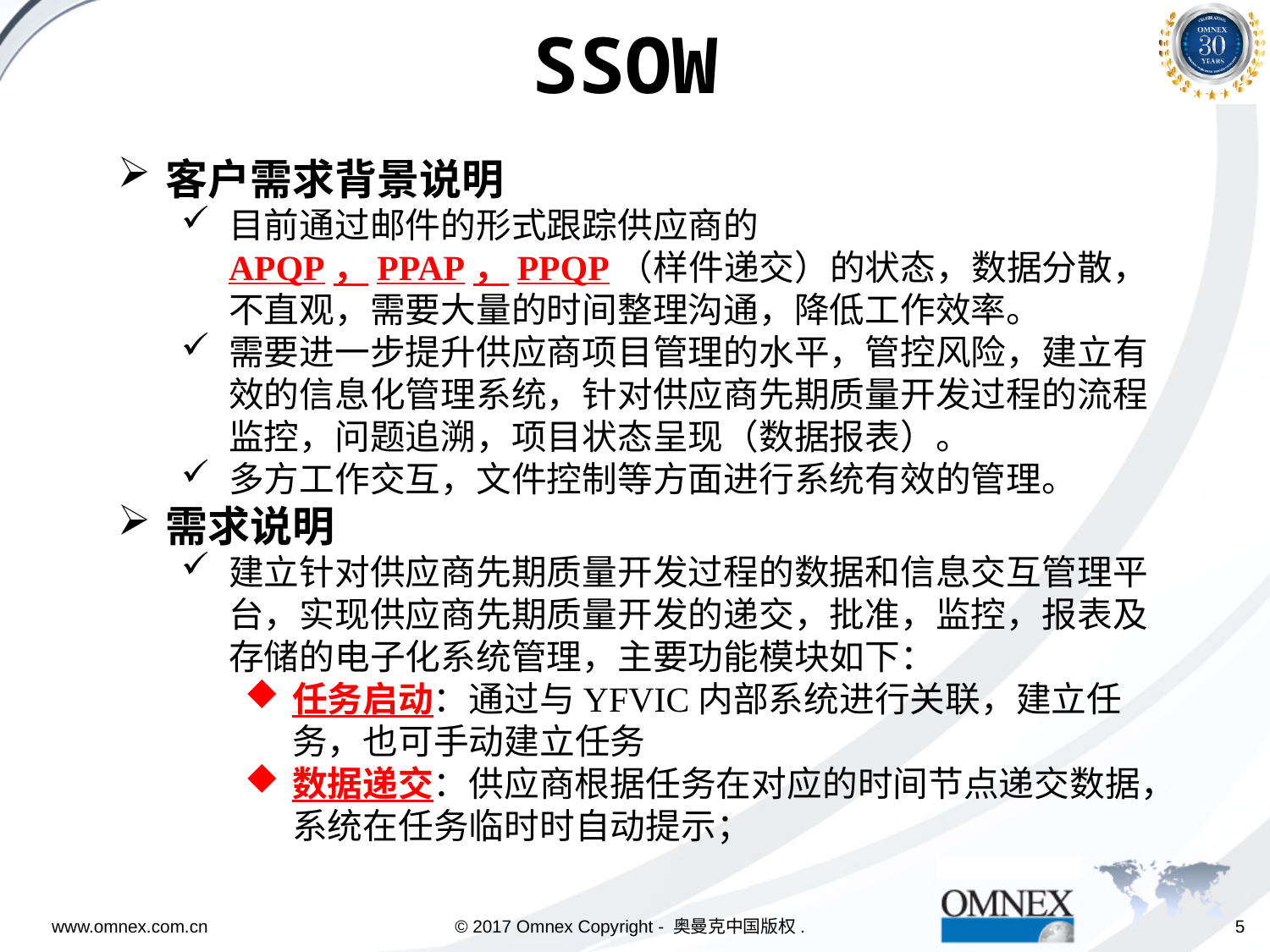

SSOW
客户需求背景说明
目前通过邮件的形式跟踪供应商的APQP，PPAP，PPQP（样件递交）的状态，数据分散，不直观，需要大量的时间整理沟通，降低工作效率。
需要进一步提升供应商项目管理的水平，管控风险，建立有效的信息化管理系统，针对供应商先期质量开发过程的流程监控，问题追溯，项目状态呈现（数据报表）。
多方工作交互，文件控制等方面进行系统有效的管理。
需求说明
建立针对供应商先期质量开发过程的数据和信息交互管理平台，实现供应商先期质量开发的递交，批准，监控，报表及存储的电子化系统管理，主要功能模块如下：
任务启动：通过与YFVIC内部系统进行关联，建立任务，也可手动建立任务
数据递交：供应商根据任务在对应的时间节点递交数据，系统在任务临时时自动提示；